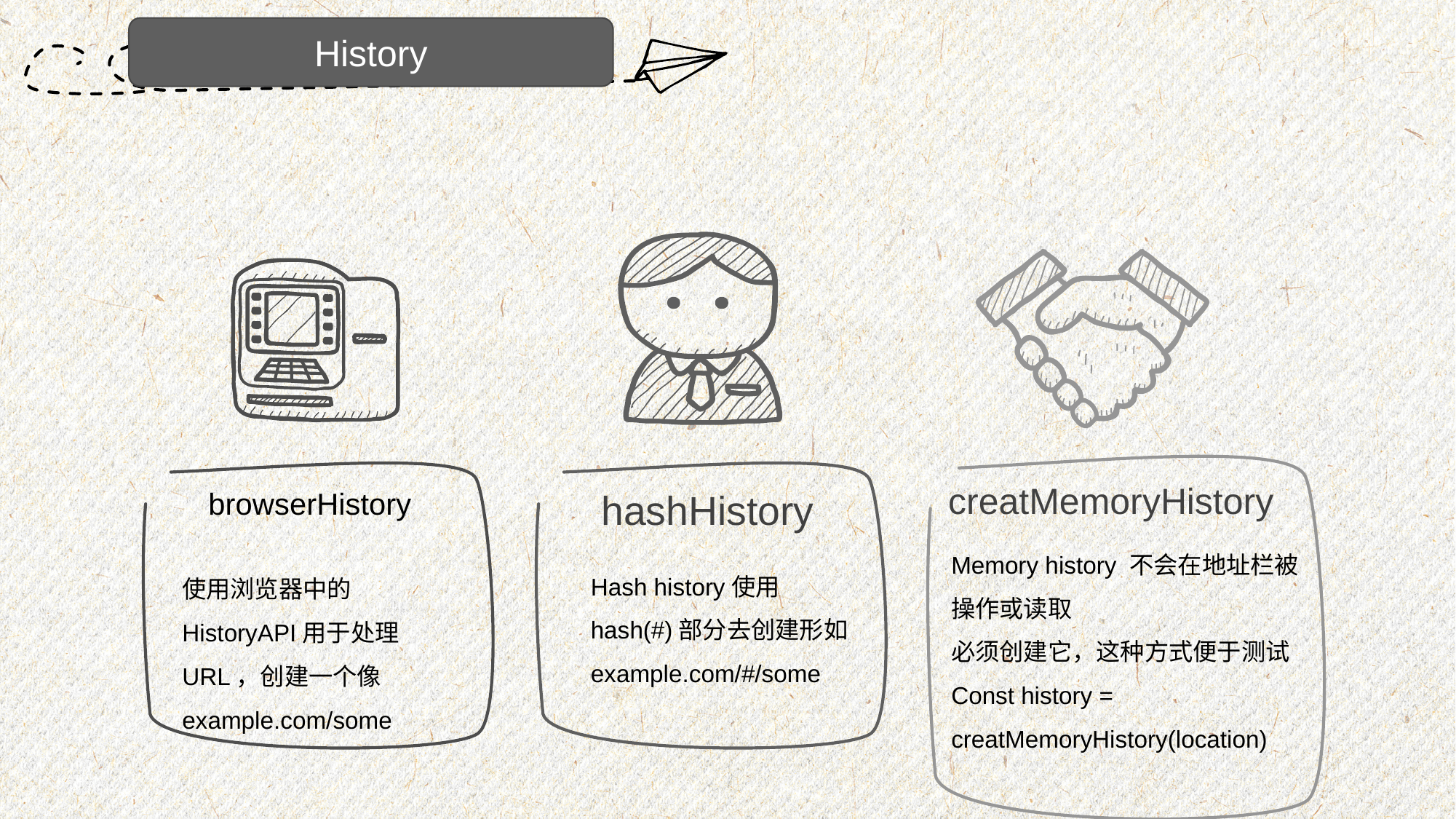

History

creatMemoryHistory
browserHistory
hashHistory
Memory history 不会在地址栏被操作或读取
必须创建它，这种方式便于测试
Const history = creatMemoryHistory(location)
Hash history使用hash(#)部分去创建形如example.com/#/some
使用浏览器中的HistoryAPI用于处理URL，创建一个像example.com/some